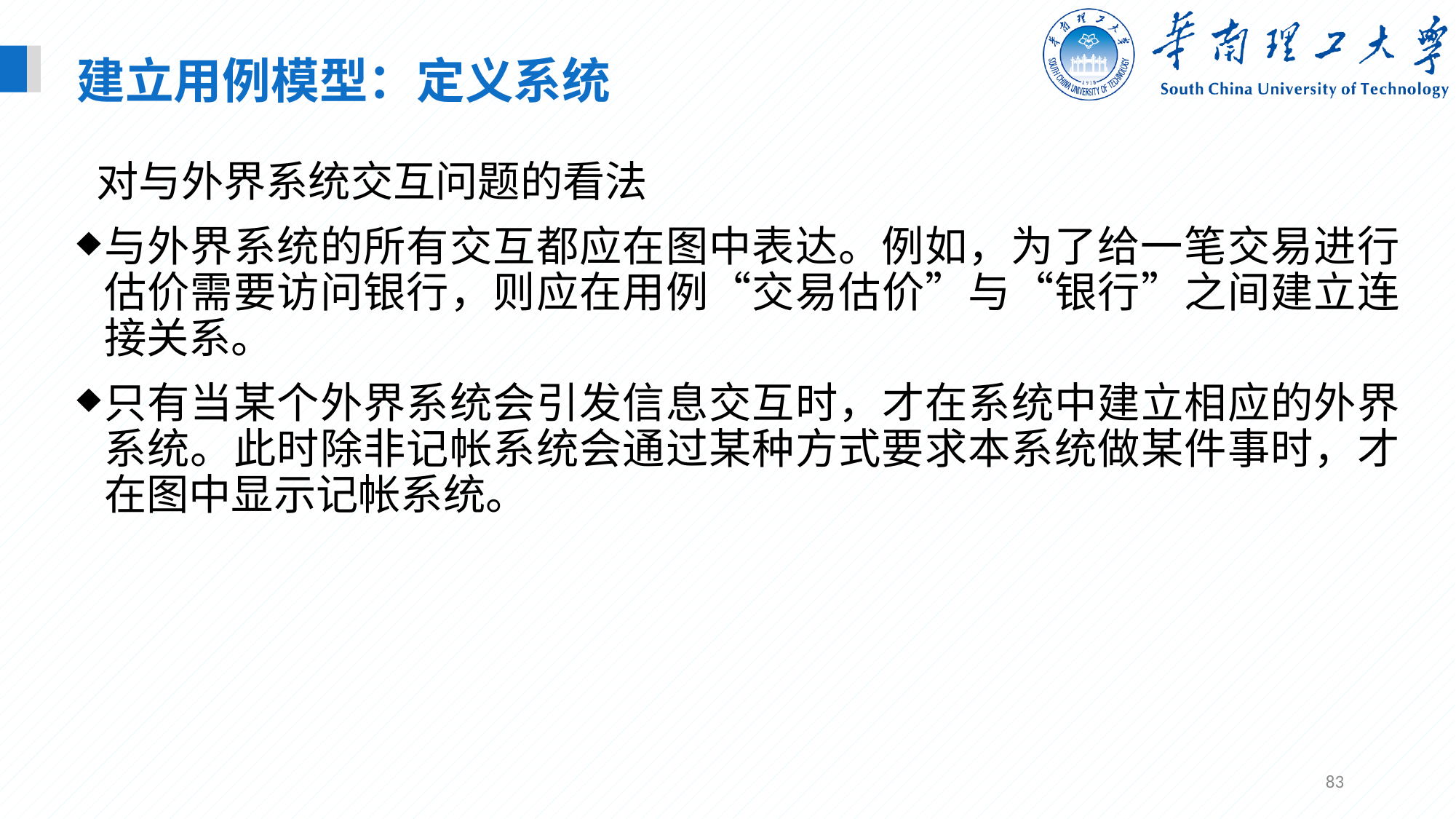

建立用例模型：定义系统
 对与外界系统交互问题的看法
与外界系统的所有交互都应在图中表达。例如，为了给一笔交易进行估价需要访问银行，则应在用例“交易估价”与“银行”之间建立连接关系。
只有当某个外界系统会引发信息交互时，才在系统中建立相应的外界系统。此时除非记帐系统会通过某种方式要求本系统做某件事时，才在图中显示记帐系统。
83